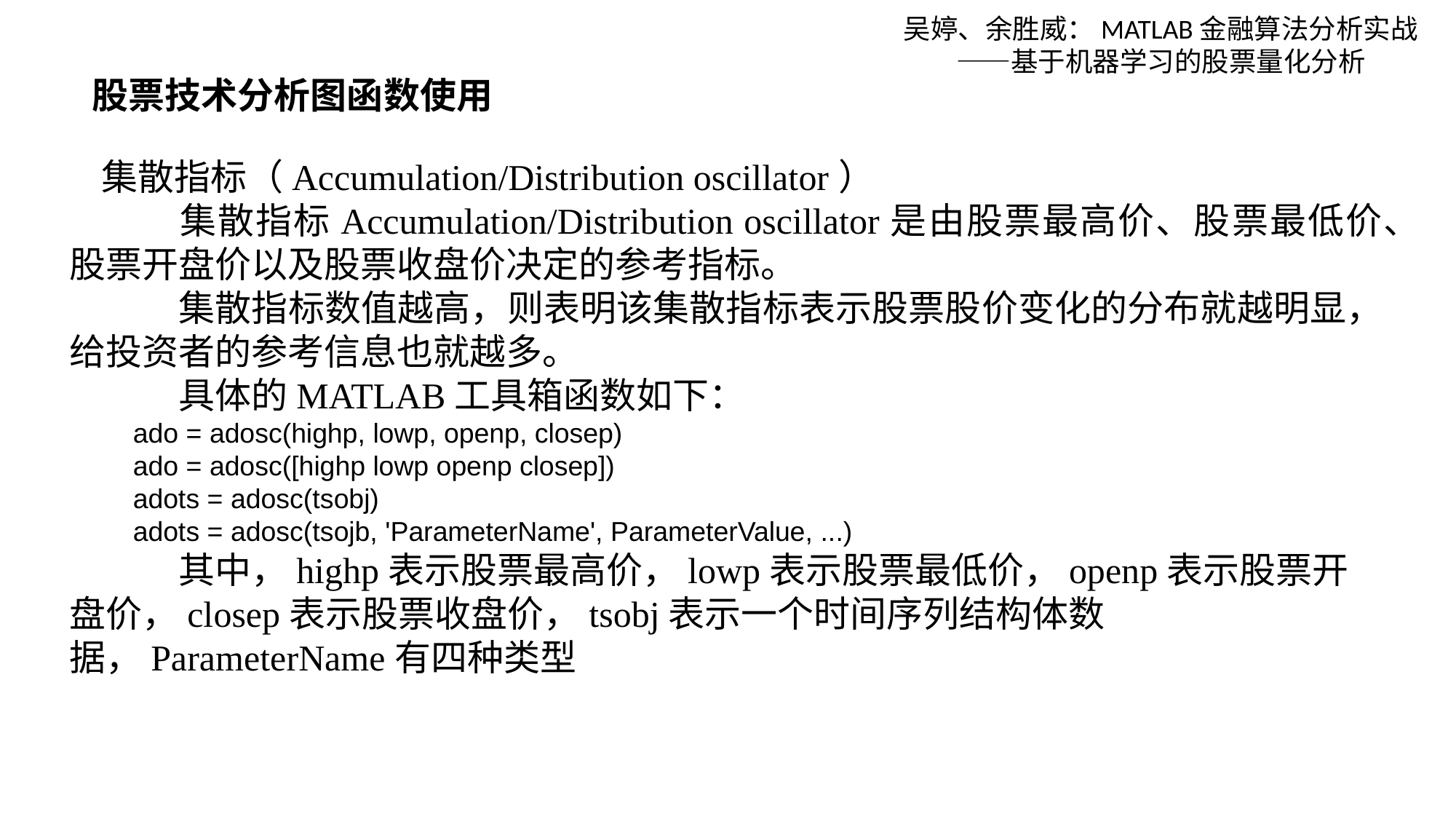

吴婷、余胜威：MATLAB金融算法分析实战——基于机器学习的股票量化分析
股票技术分析图函数使用
集散指标（Accumulation/Distribution oscillator）
	集散指标Accumulation/Distribution oscillator是由股票最高价、股票最低价、股票开盘价以及股票收盘价决定的参考指标。
	集散指标数值越高，则表明该集散指标表示股票股价变化的分布就越明显，给投资者的参考信息也就越多。
	具体的MATLAB工具箱函数如下：
ado = adosc(highp, lowp, openp, closep)
ado = adosc([highp lowp openp closep])
adots = adosc(tsobj)
adots = adosc(tsojb, 'ParameterName', ParameterValue, ...)
	其中，highp表示股票最高价，lowp表示股票最低价，openp表示股票开盘价，closep表示股票收盘价，tsobj表示一个时间序列结构体数据，ParameterName有四种类型